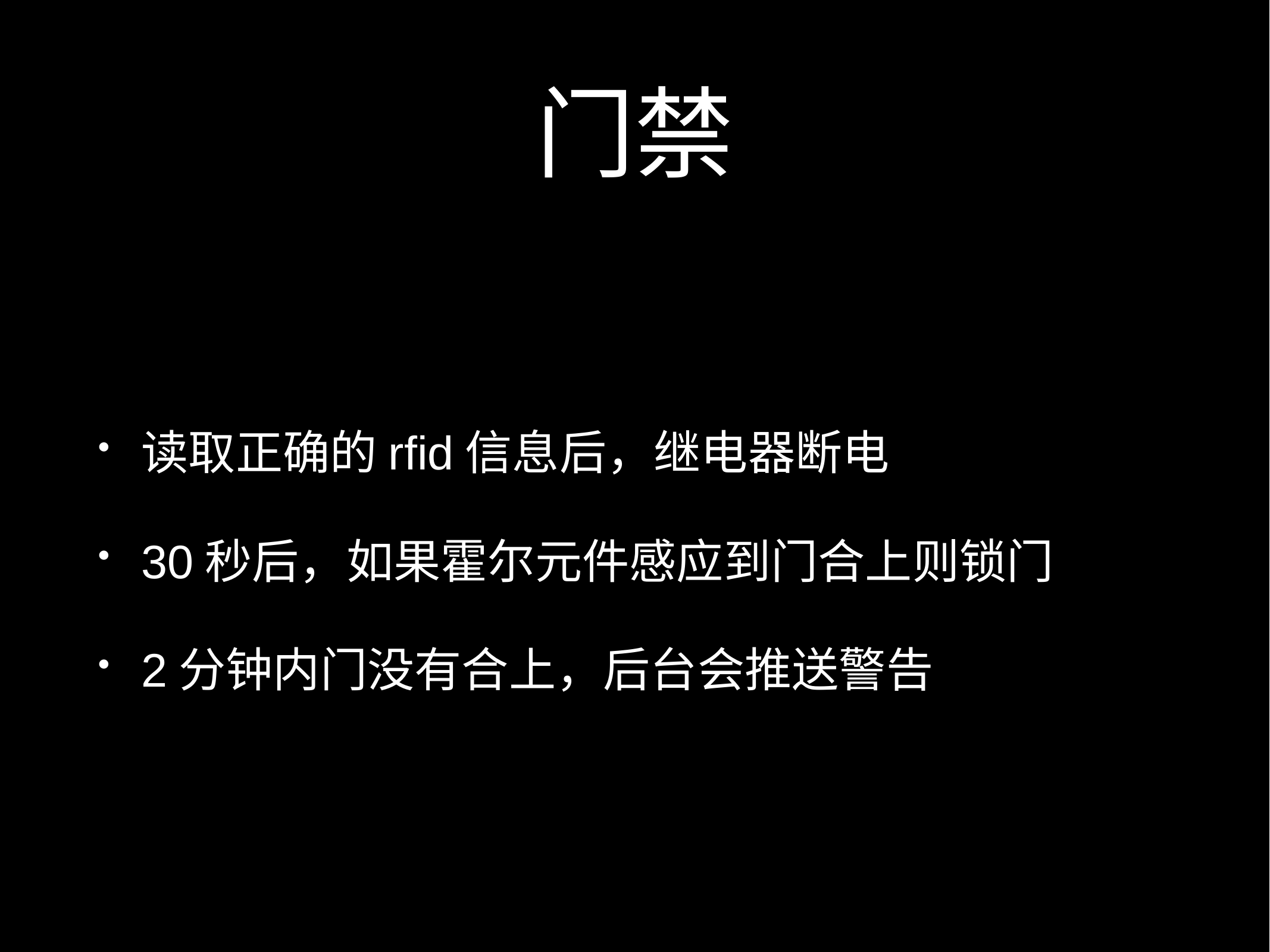

# 门禁
读取正确的rfid信息后，继电器断电
30秒后，如果霍尔元件感应到门合上则锁门
2分钟内门没有合上，后台会推送警告